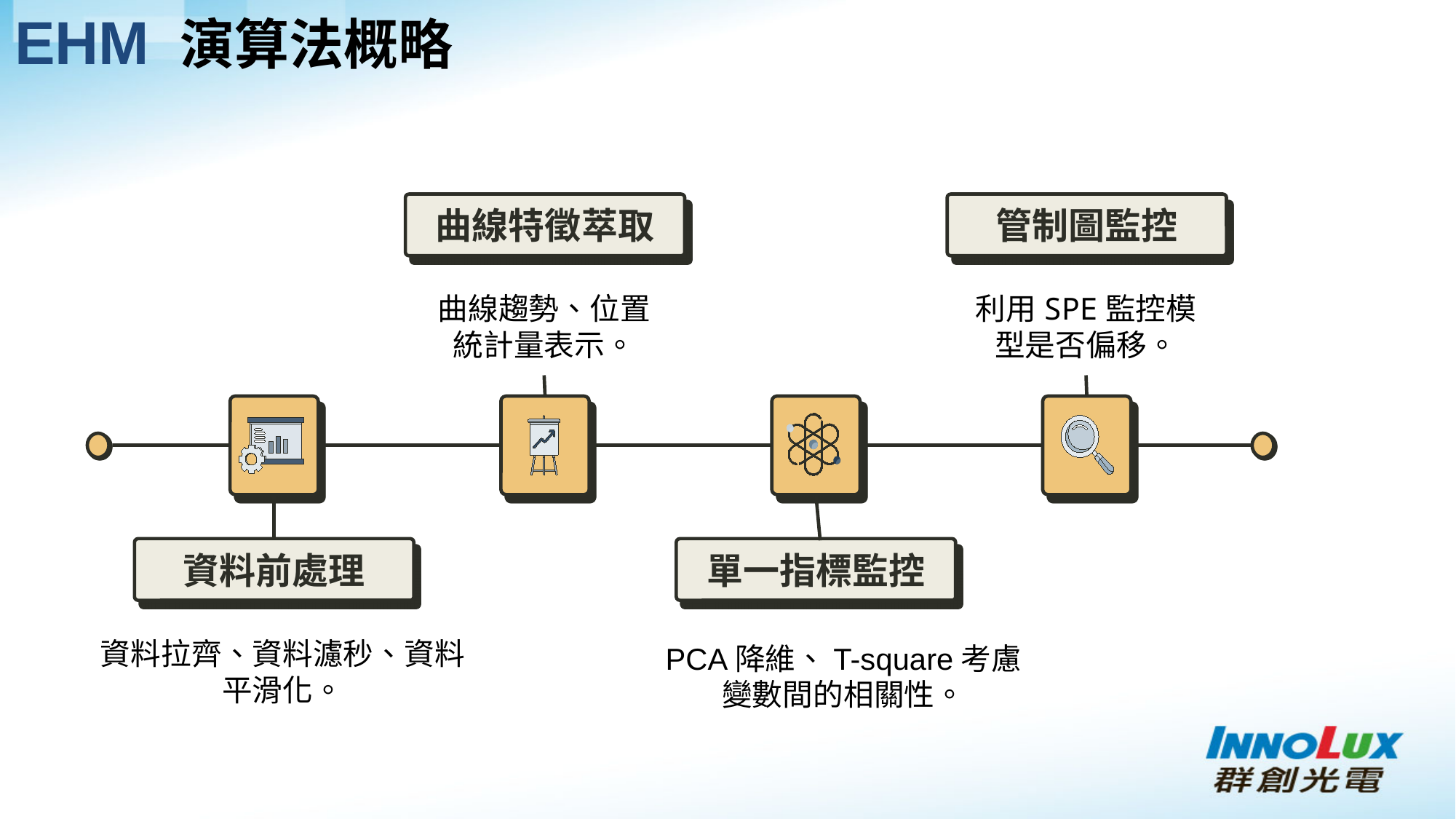

# EHM 演算法概略
曲線特徵萃取
管制圖監控
曲線趨勢、位置統計量表示。
利用SPE監控模型是否偏移。

資料前處理
單一指標監控
資料拉齊、資料濾秒、資料平滑化。
PCA降維、T-square考慮變數間的相關性。